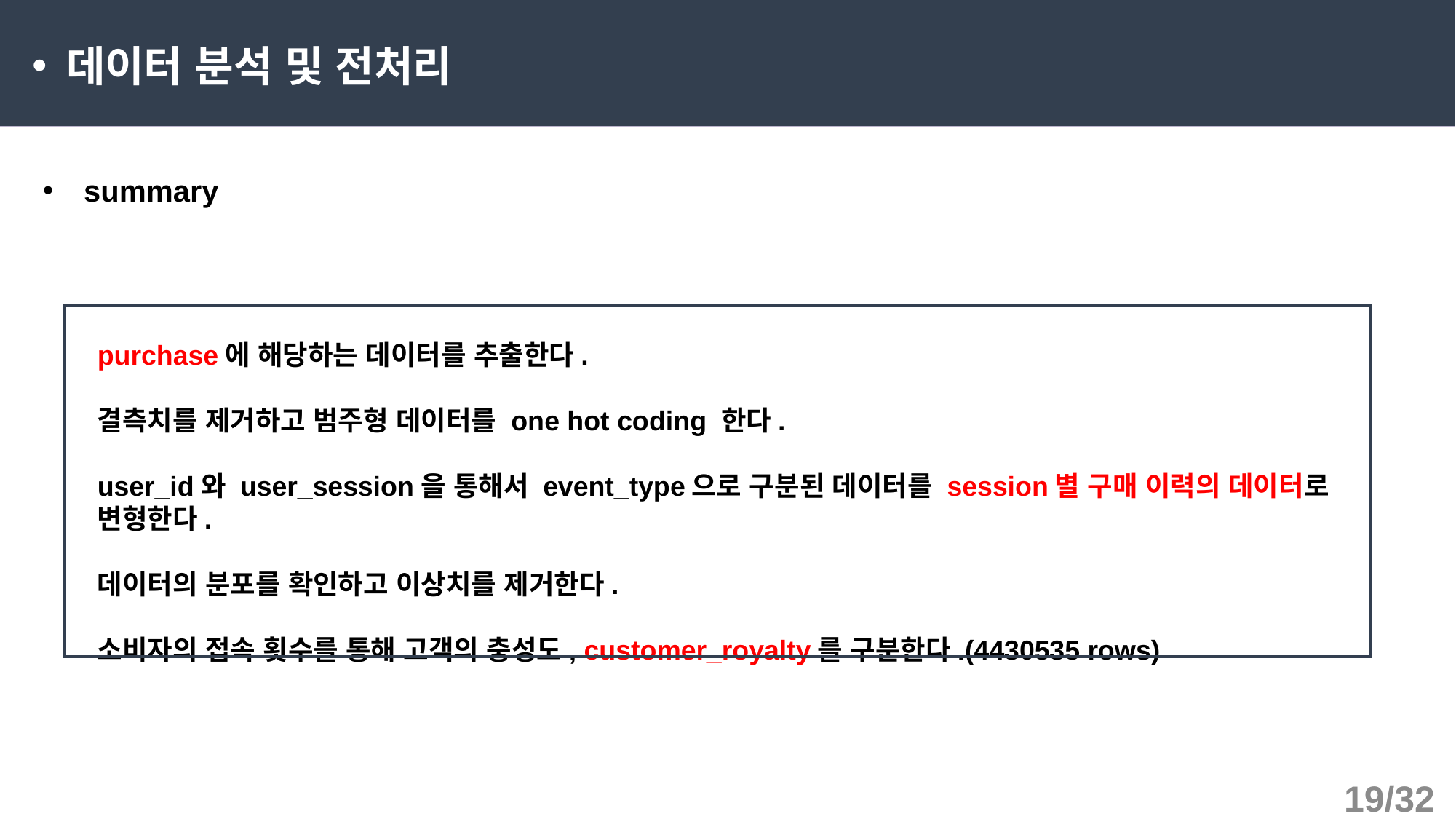

데이터 분석 및 전처리
summary

purchase에 해당하는 데이터를 추출한다.

결측치를 제거하고 범주형 데이터를 one hot coding 한다.

user_id와 user_session을 통해서 event_type으로 구분된 데이터를 session별 구매 이력의 데이터로 변형한다.

데이터의 분포를 확인하고 이상치를 제거한다.

소비자의 접속 횟수를 통해 고객의 충성도, customer_royalty를 구분한다.(4430535 rows)

19/32